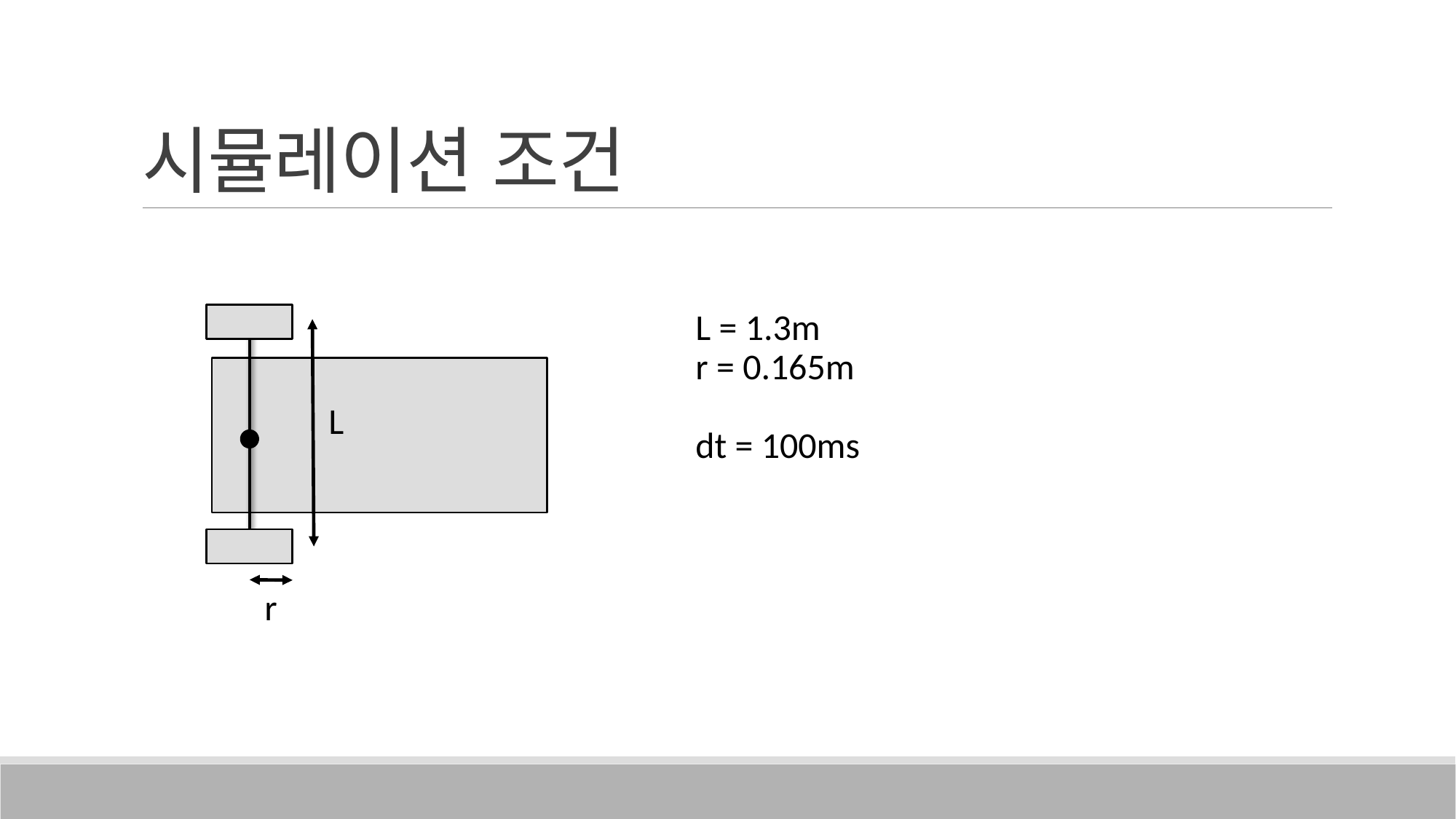

# 시뮬레이션 조건
L = 1.3m
r = 0.165m

dt = 100ms

L

r